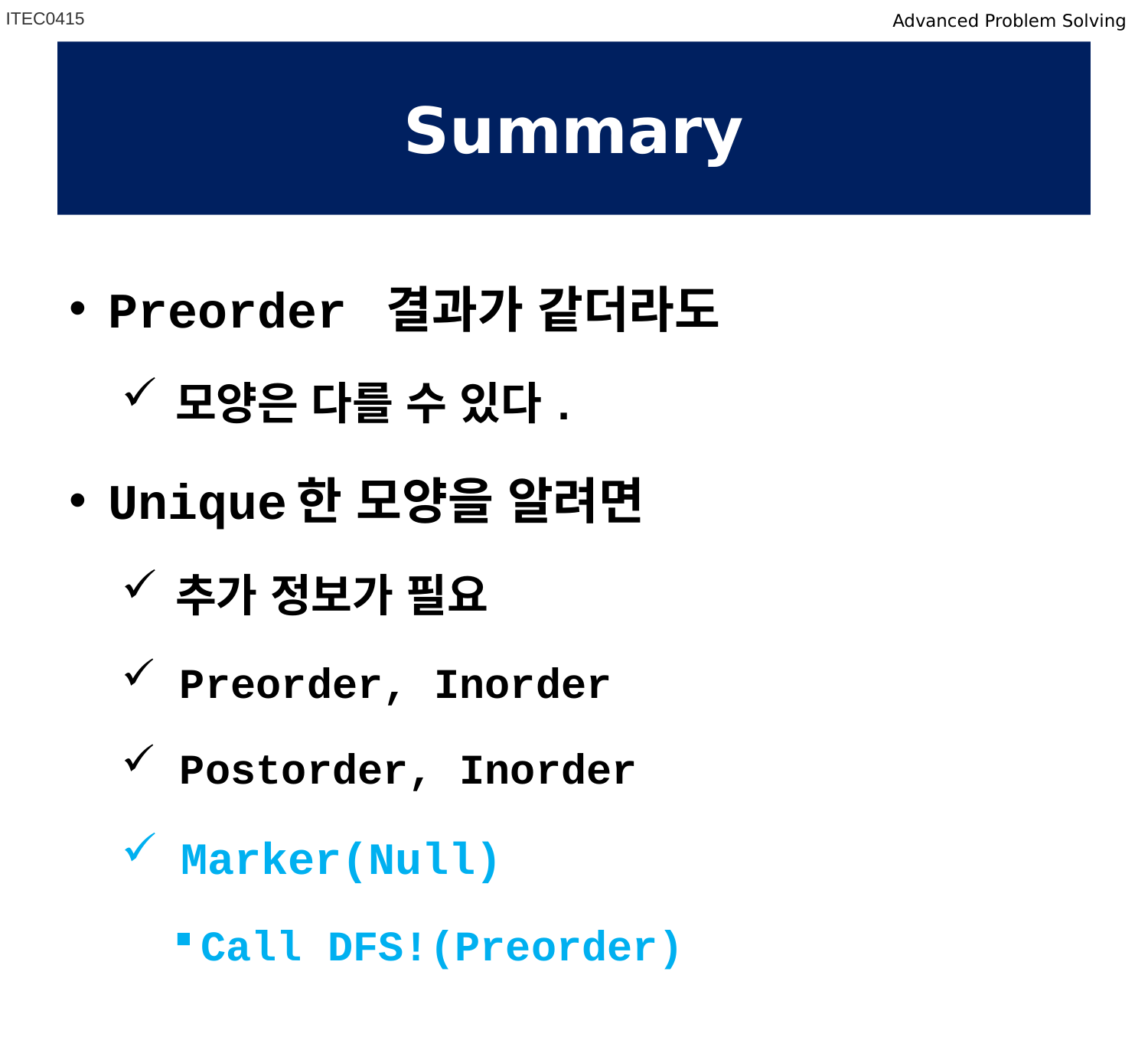

ITEC0415
Advanced Problem Solving
# Summary
Preorder 결과가 같더라도
 모양은 다를 수 있다.
Unique한 모양을 알려면
 추가 정보가 필요
 Preorder, Inorder
 Postorder, Inorder
 Marker(Null)
Call DFS!(Preorder)